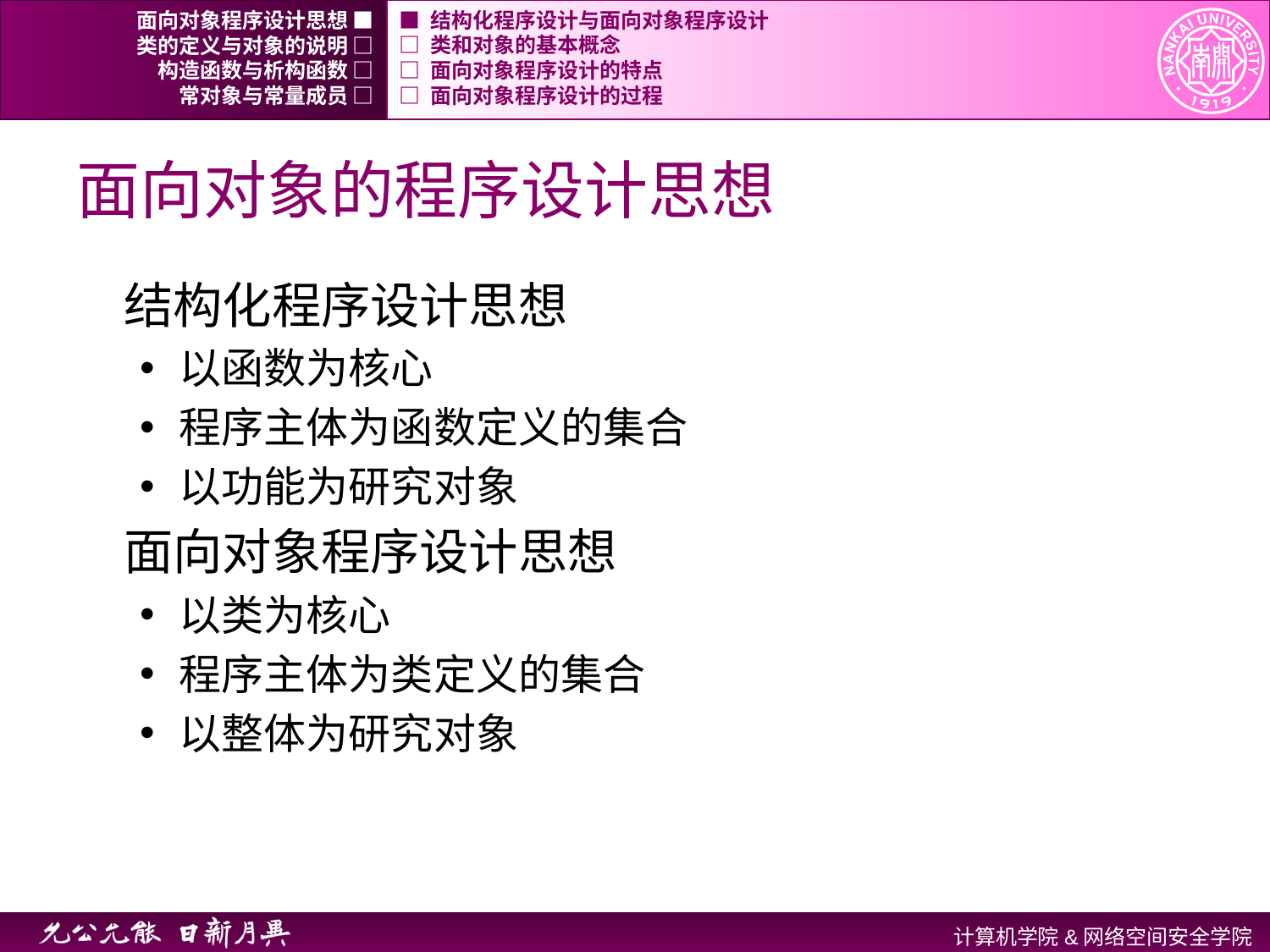

面向对象程序设计思想 ■
■ 结构化程序设计与面向对象程序设计
类的定义与对象的说明 □
□ 类和对象的基本概念
构造函数与析构函数 □
□ 面向对象程序设计的特点
常对象与常量成员 □

□ 面向对象程序设计的过程
# 面向对象的程序设计思想
结构化程序设计思想
以函数为核心
程序主体为函数定义的集合
以功能为研究对象
面向对象程序设计思想
以类为核心
程序主体为类定义的集合
以整体为研究对象